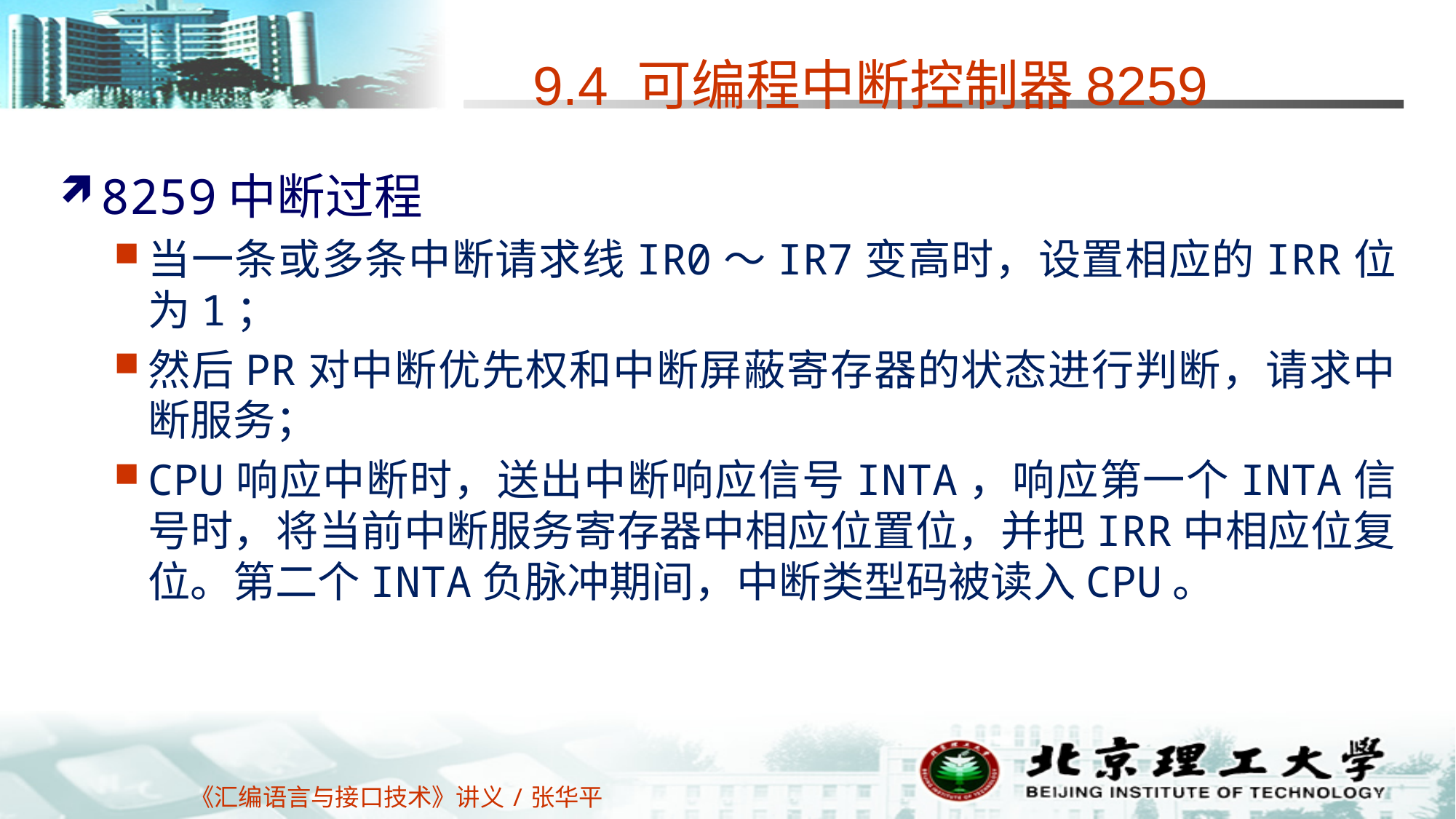

# 9.4 可编程中断控制器8259
8259中断过程
当一条或多条中断请求线IR0～IR7变高时，设置相应的IRR位为1；
然后PR对中断优先权和中断屏蔽寄存器的状态进行判断，请求中断服务；
CPU响应中断时，送出中断响应信号INTA，响应第一个INTA信号时，将当前中断服务寄存器中相应位置位，并把IRR中相应位复位。第二个INTA负脉冲期间，中断类型码被读入CPU。